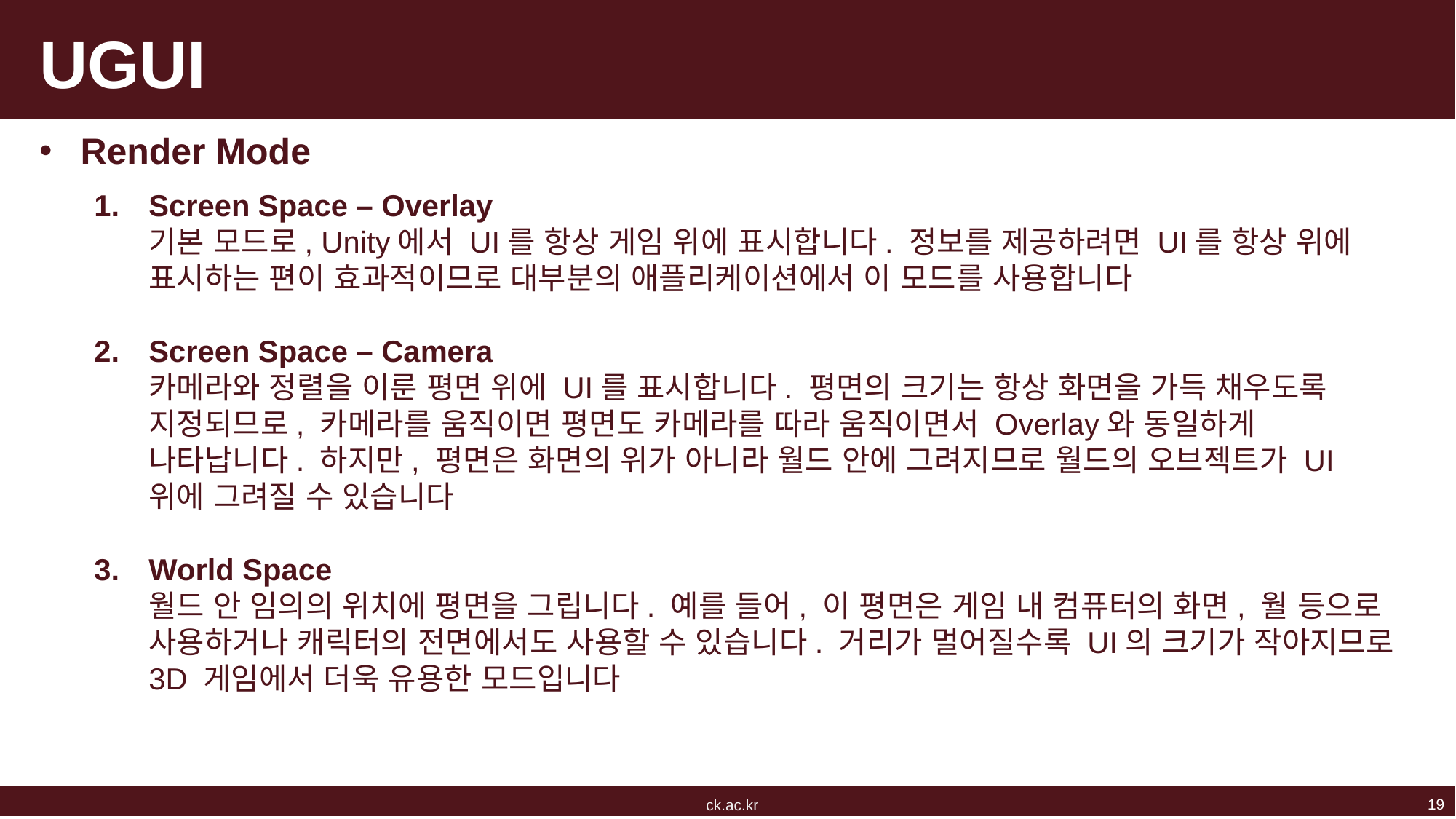

# UGUI
Render Mode

Screen Space – Overlay
기본 모드로, Unity에서 UI를 항상 게임 위에 표시합니다. 정보를 제공하려면 UI를 항상 위에 표시하는 편이 효과적이므로 대부분의 애플리케이션에서 이 모드를 사용합니다

Screen Space – Camera
카메라와 정렬을 이룬 평면 위에 UI를 표시합니다. 평면의 크기는 항상 화면을 가득 채우도록 지정되므로, 카메라를 움직이면 평면도 카메라를 따라 움직이면서 Overlay와 동일하게 나타납니다. 하지만, 평면은 화면의 위가 아니라 월드 안에 그려지므로 월드의 오브젝트가 UI 위에 그려질 수 있습니다

World Space
월드 안 임의의 위치에 평면을 그립니다. 예를 들어, 이 평면은 게임 내 컴퓨터의 화면, 월 등으로 사용하거나 캐릭터의 전면에서도 사용할 수 있습니다. 거리가 멀어질수록 UI의 크기가 작아지므로 3D 게임에서 더욱 유용한 모드입니다

19
ck.ac.kr